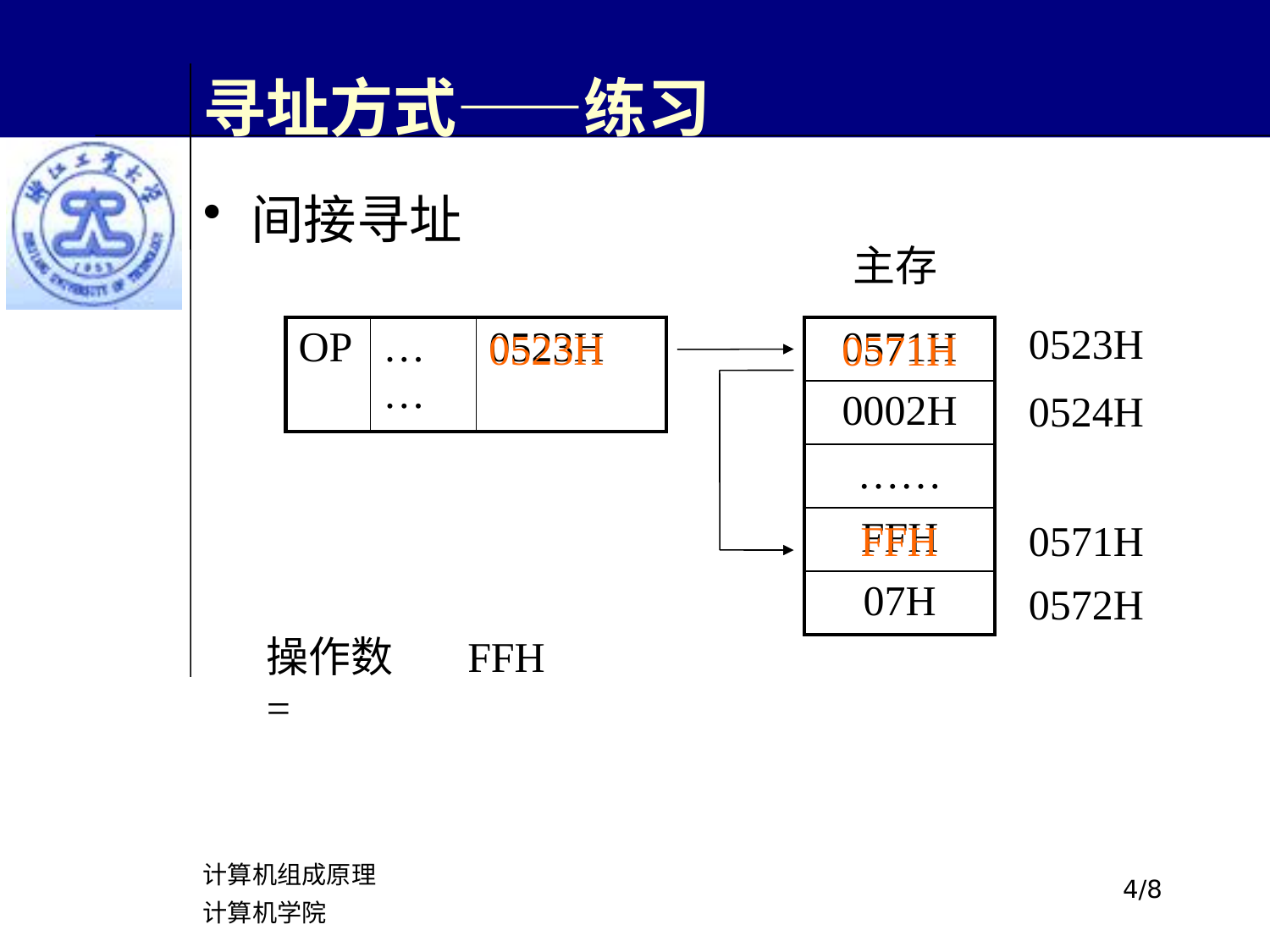

# 寻址方式——练习
间接寻址
主存
0523H
0523H
| OP | …… | 0523H |
| --- | --- | --- |
| 0571H |
| --- |
| 0002H |
| …… |
| FFH |
| 07H |
0571H

0524H
FFH
0571H
0572H
操作数 =
FFH
计算机组成原理
计算机学院

4/8